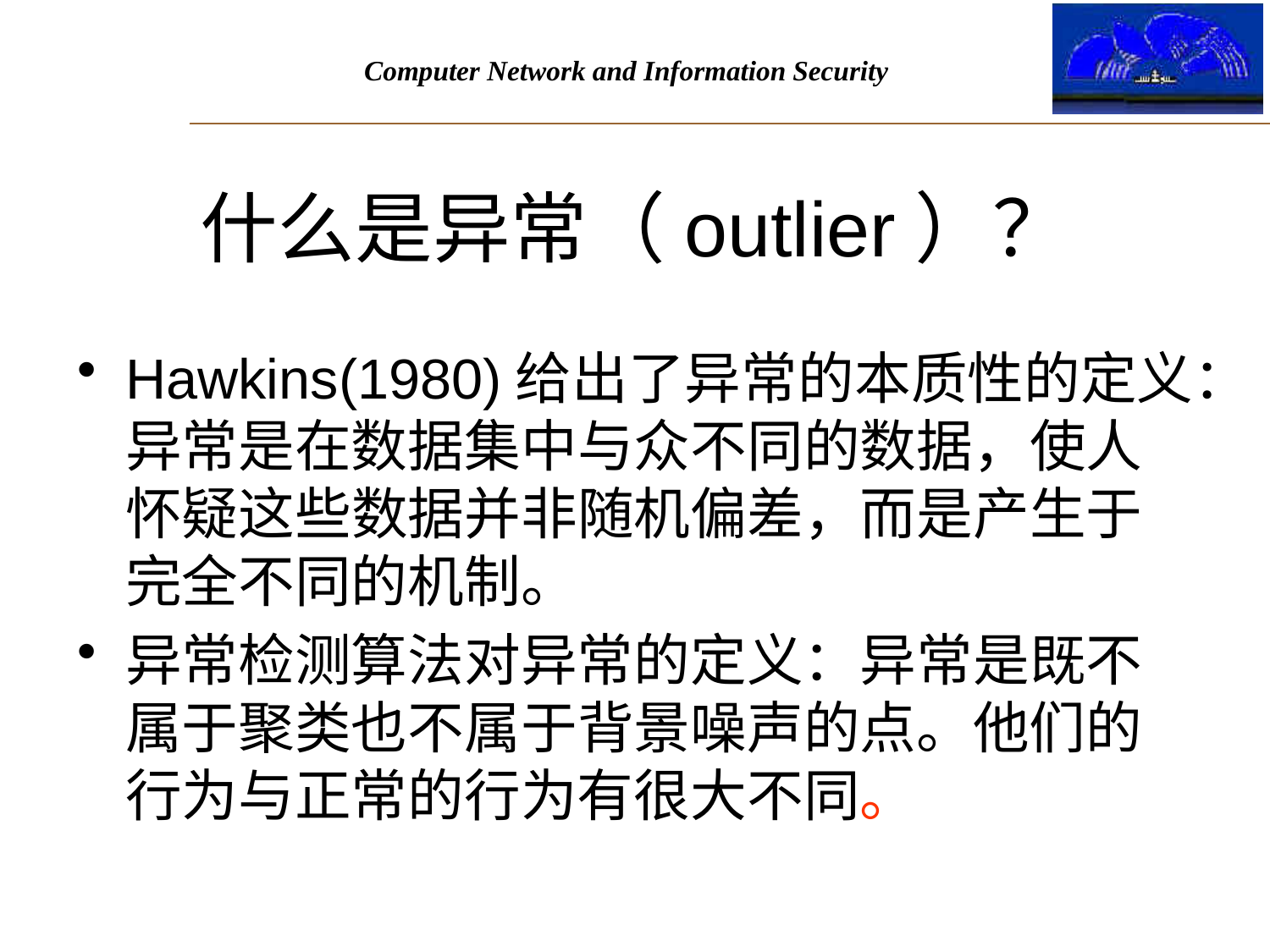

# 什么是异常（outlier）？
Hawkins(1980)给出了异常的本质性的定义：异常是在数据集中与众不同的数据，使人怀疑这些数据并非随机偏差，而是产生于完全不同的机制。
异常检测算法对异常的定义：异常是既不属于聚类也不属于背景噪声的点。他们的行为与正常的行为有很大不同。